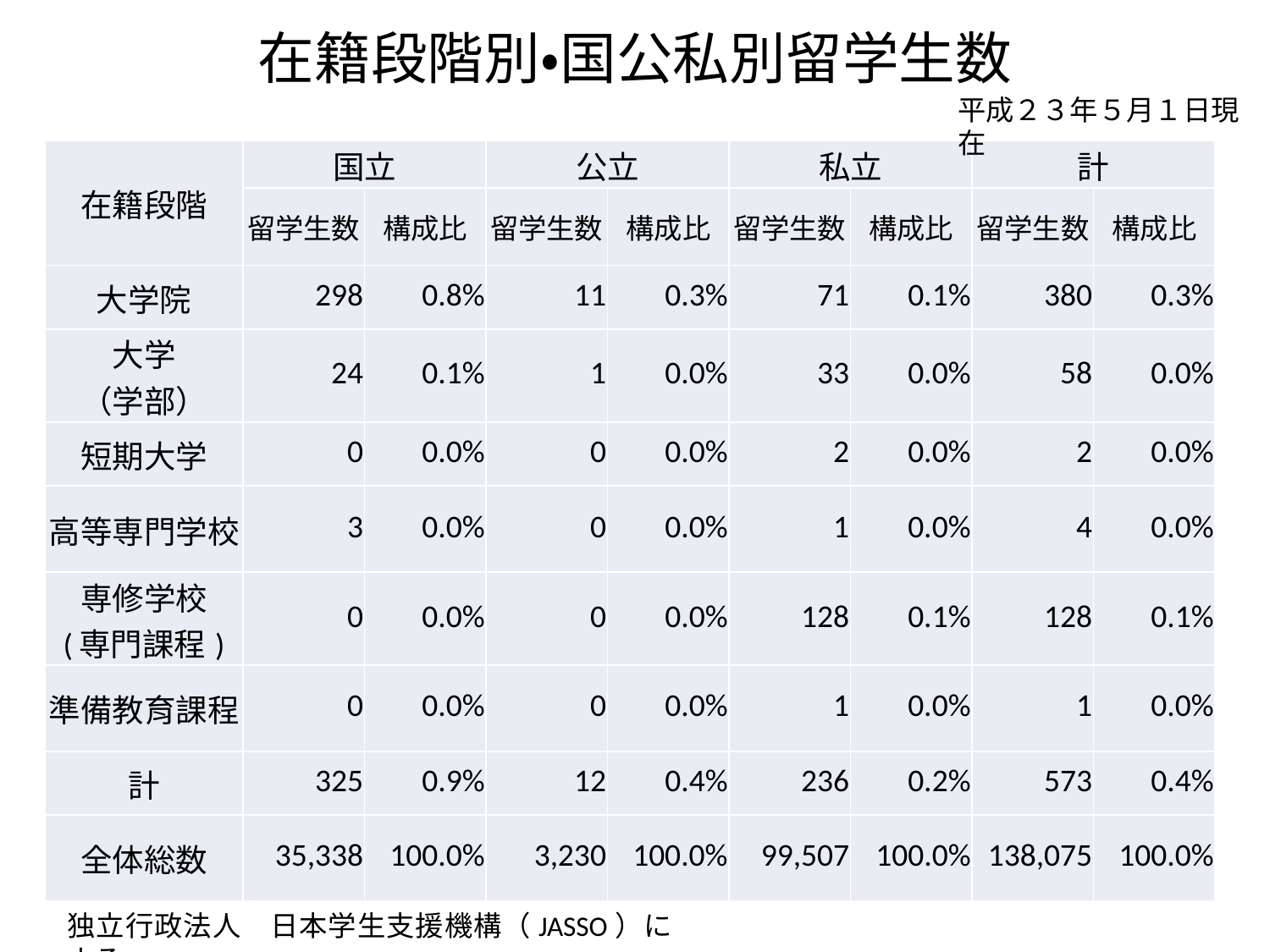

# 在籍段階別・国公私別留学生数
平成２３年５月１日現在
| 在籍段階 | 国立 |  | 公立 |  | 私立 |  | 計 |  |
| --- | --- | --- | --- | --- | --- | --- | --- | --- |
|  | 留学生数 | 構成比 | 留学生数 | 構成比 | 留学生数 | 構成比 | 留学生数 | 構成比 |
| 大学院 | 298 | 0.8% | 11 | 0.3% | 71 | 0.1% | 380 | 0.3% |
| 大学 （学部） | 24 | 0.1% | 1 | 0.0% | 33 | 0.0% | 58 | 0.0% |
| 短期大学 | 0 | 0.0% | 0 | 0.0% | 2 | 0.0% | 2 | 0.0% |
| 高等専門学校 | 3 | 0.0% | 0 | 0.0% | 1 | 0.0% | 4 | 0.0% |
| 専修学校 (専門課程) | 0 | 0.0% | 0 | 0.0% | 128 | 0.1% | 128 | 0.1% |
| 準備教育課程 | 0 | 0.0% | 0 | 0.0% | 1 | 0.0% | 1 | 0.0% |
| 計 | 325 | 0.9% | 12 | 0.4% | 236 | 0.2% | 573 | 0.4% |
| 全体総数 | 35,338 | 100.0% | 3,230 | 100.0% | 99,507 | 100.0% | 138,075 | 100.0% |
独立行政法人　日本学生支援機構（JASSO）による